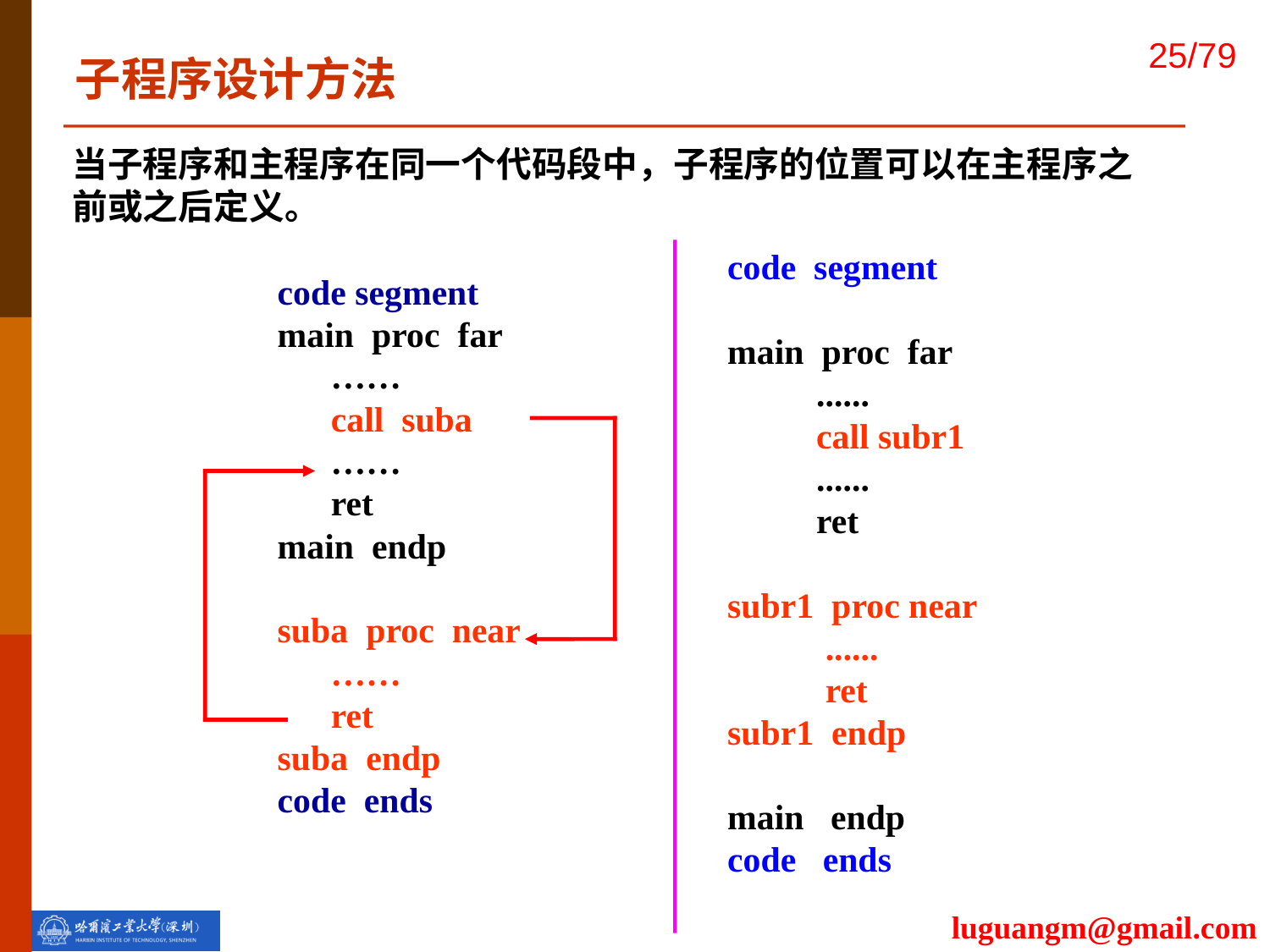

子程序设计方法
当子程序和主程序在同一个代码段中，子程序的位置可以在主程序之前或之后定义。
code  segment

main  proc  far
          ......
          call subr1
          ......
          ret

subr1  proc near
           ......
           ret
subr1  endp

main   endp
code   ends

code segment
main  proc  far
      ……
      call  suba
      ……
      ret
main  endp

suba  proc  near
      ……
      ret
suba  endp
code  ends